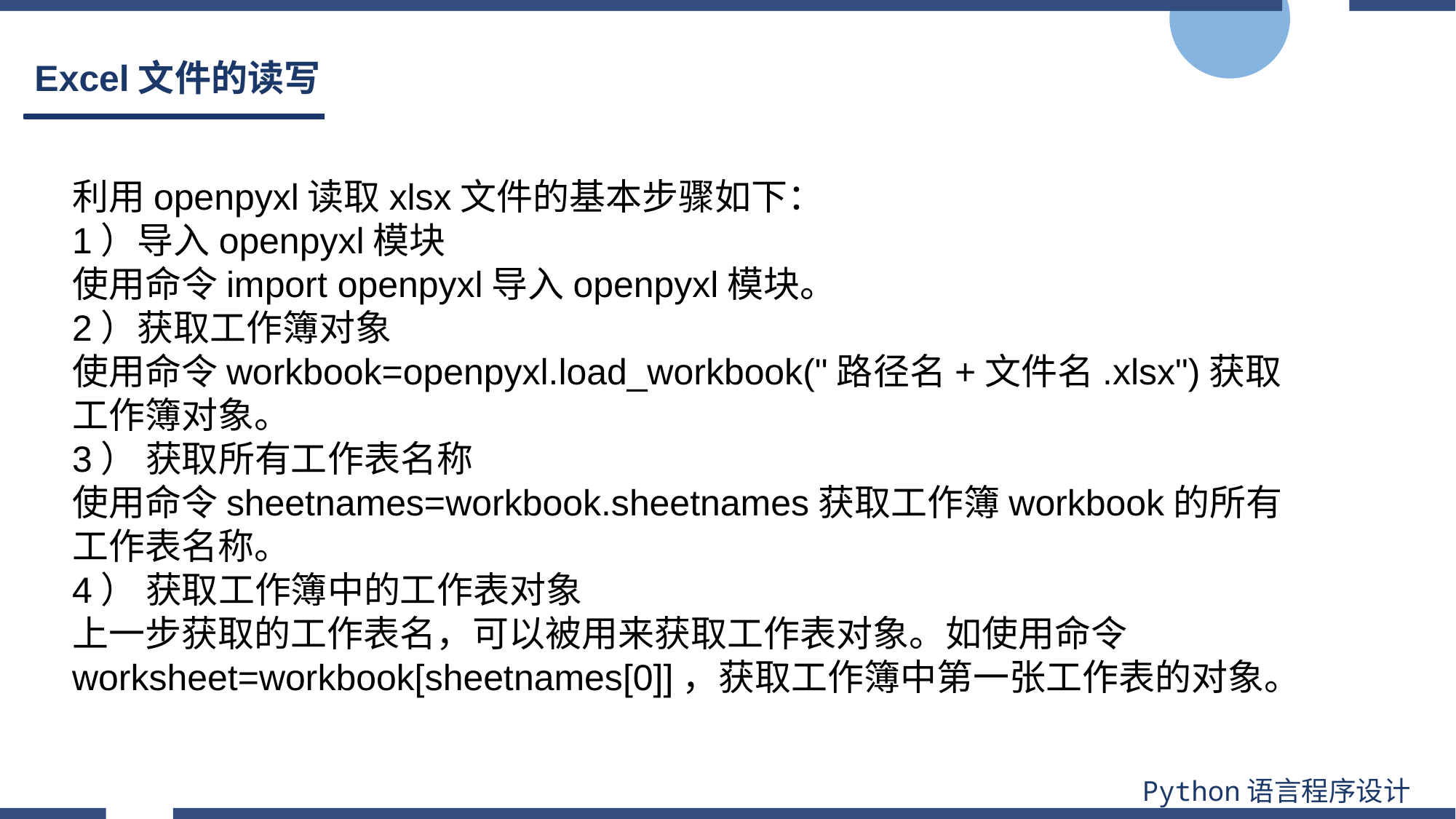

# Excel文件的读写

利用openpyxl读取xlsx文件的基本步骤如下：
1）导入openpyxl模块
使用命令import openpyxl导入openpyxl模块。
2）获取工作簿对象
使用命令workbook=openpyxl.load_workbook("路径名+文件名.xlsx")获取工作簿对象。
3） 获取所有工作表名称
使用命令sheetnames=workbook.sheetnames获取工作簿workbook的所有工作表名称。
4） 获取工作簿中的工作表对象
上一步获取的工作表名，可以被用来获取工作表对象。如使用命令worksheet=workbook[sheetnames[0]]，获取工作簿中第一张工作表的对象。